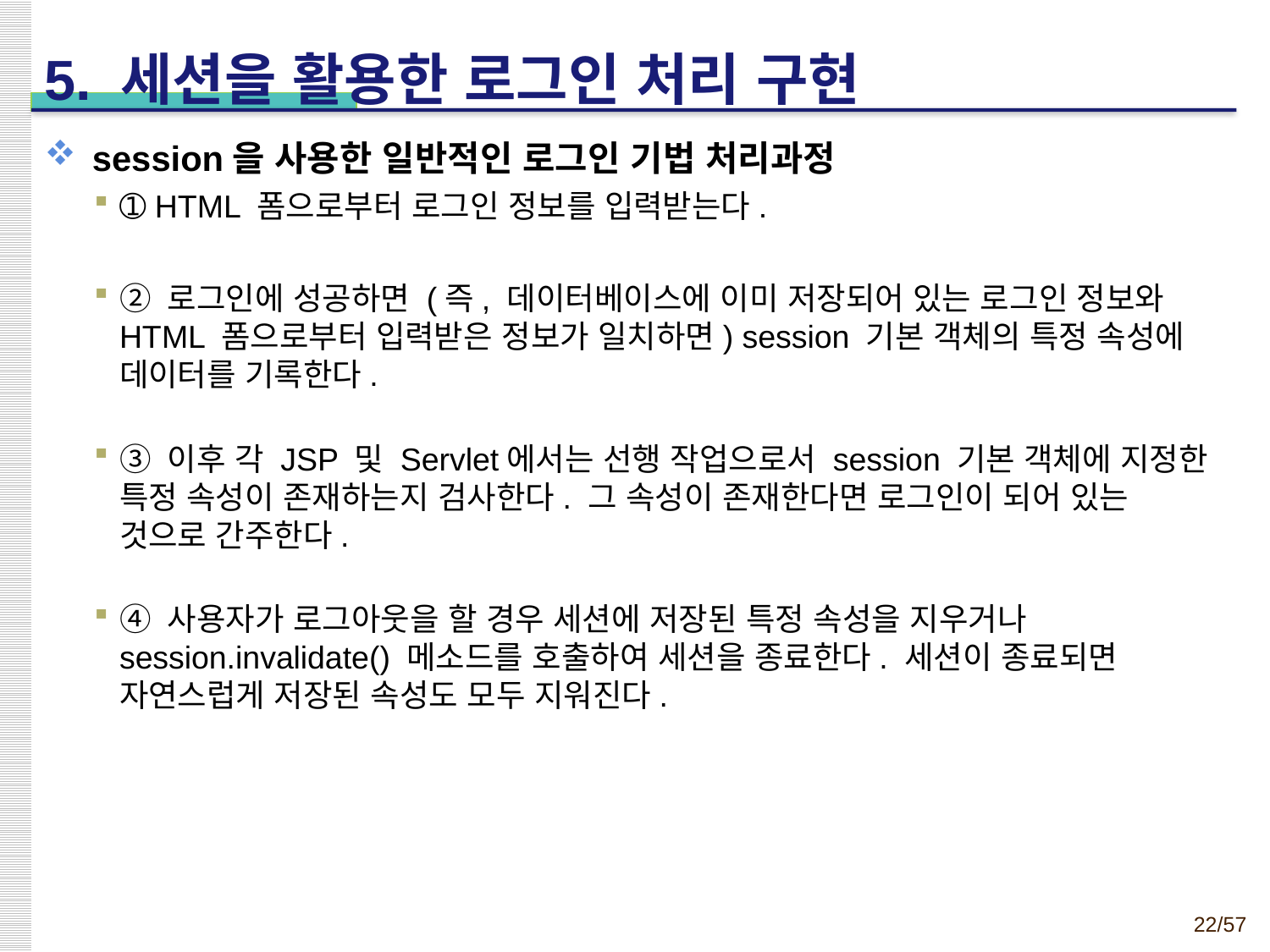

제11장
22/35

# 5. 세션을 활용한 로그인 처리 구현
session을 사용한 일반적인 로그인 기법 처리과정
➀ HTML 폼으로부터 로그인 정보를 입력받는다.

➁ 로그인에 성공하면 (즉, 데이터베이스에 이미 저장되어 있는 로그인 정보와 HTML 폼으로부터 입력받은 정보가 일치하면) session 기본 객체의 특정 속성에 데이터를 기록한다.
➂ 이후 각 JSP 및 Servlet에서는 선행 작업으로서 session 기본 객체에 지정한 특정 속성이 존재하는지 검사한다. 그 속성이 존재한다면 로그인이 되어 있는 것으로 간주한다.
④ 사용자가 로그아웃을 할 경우 세션에 저장된 특정 속성을 지우거나 session.invalidate() 메소드를 호출하여 세션을 종료한다. 세션이 종료되면 자연스럽게 저장된 속성도 모두 지워진다.